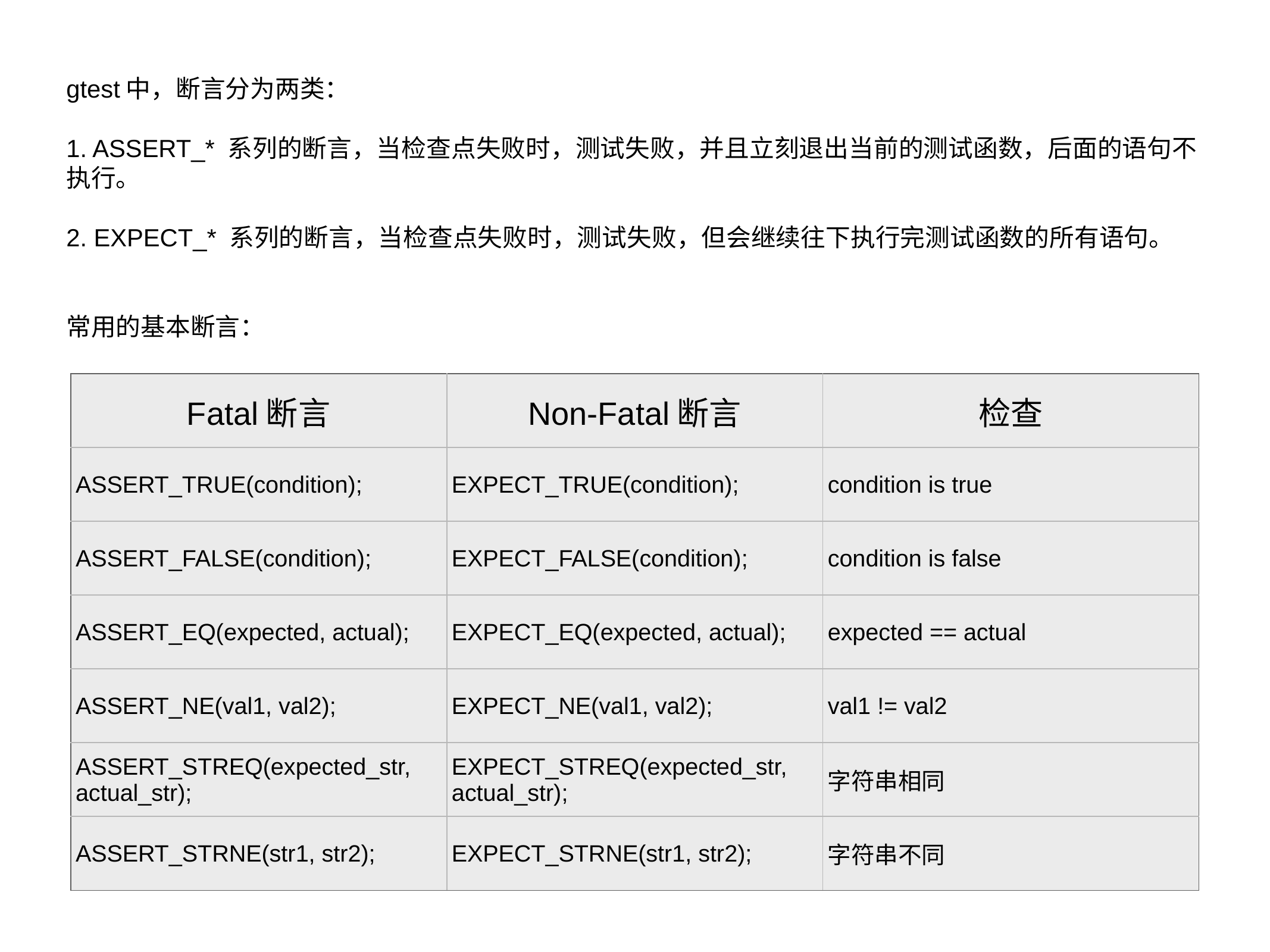

gtest中，断言分为两类：

1. ASSERT_* 系列的断言，当检查点失败时，测试失败，并且立刻退出当前的测试函数，后面的语句不执行。

2. EXPECT_* 系列的断言，当检查点失败时，测试失败，但会继续往下执行完测试函数的所有语句。

常用的基本断言：
| Fatal断言 | Non-Fatal断言 | 检查 |
| --- | --- | --- |
| ASSERT\_TRUE(condition); | EXPECT\_TRUE(condition); | condition is true |
| ASSERT\_FALSE(condition); | EXPECT\_FALSE(condition); | condition is false |
| ASSERT\_EQ(expected, actual); | EXPECT\_EQ(expected, actual); | expected == actual |
| ASSERT\_NE(val1, val2); | EXPECT\_NE(val1, val2); | val1 != val2 |
| ASSERT\_STREQ(expected\_str, actual\_str); | EXPECT\_STREQ(expected\_str, actual\_str); | 字符串相同 |
| ASSERT\_STRNE(str1, str2); | EXPECT\_STRNE(str1, str2); | 字符串不同 |